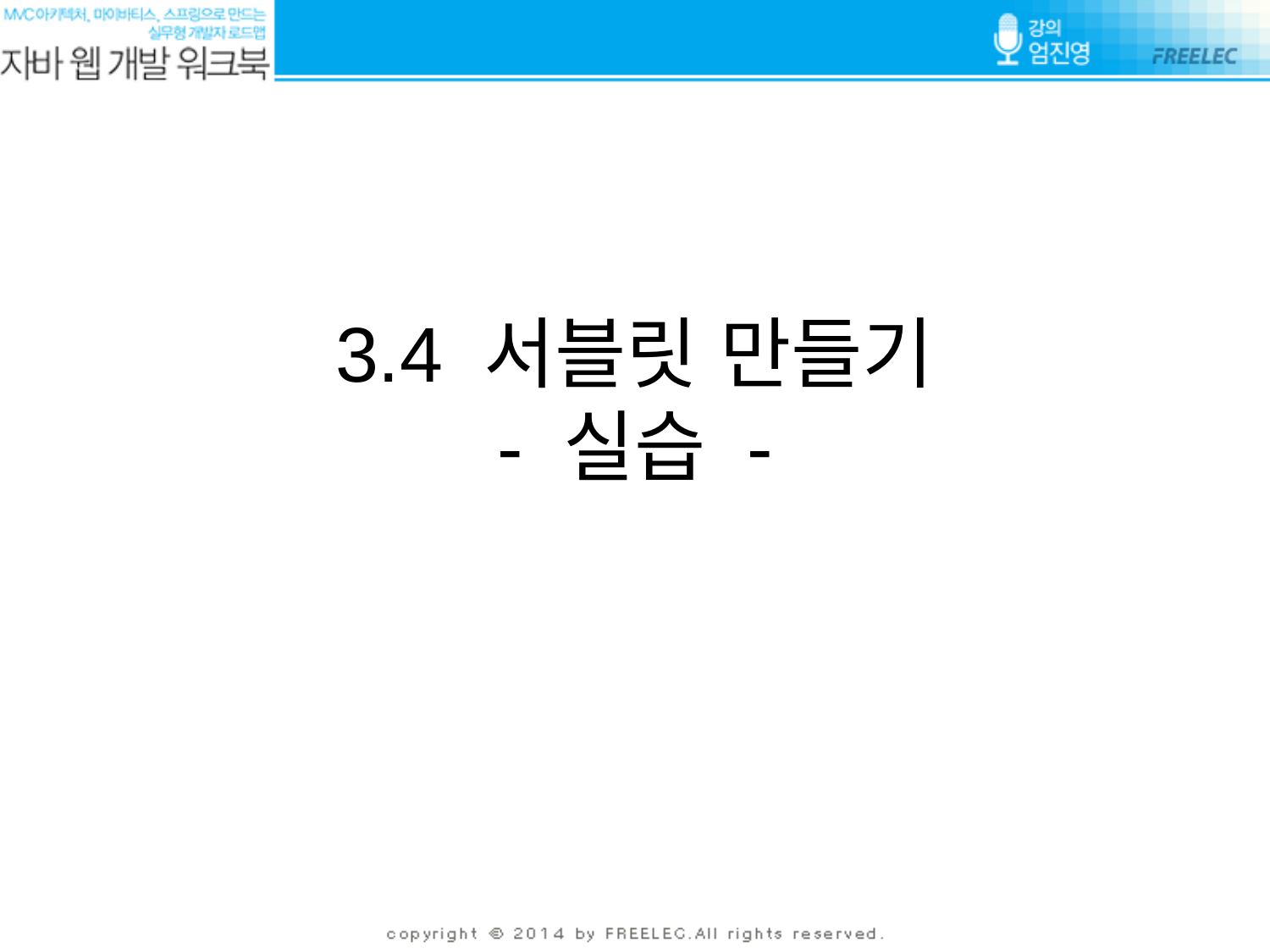

# 3.4 서블릿 만들기 - 실습 -